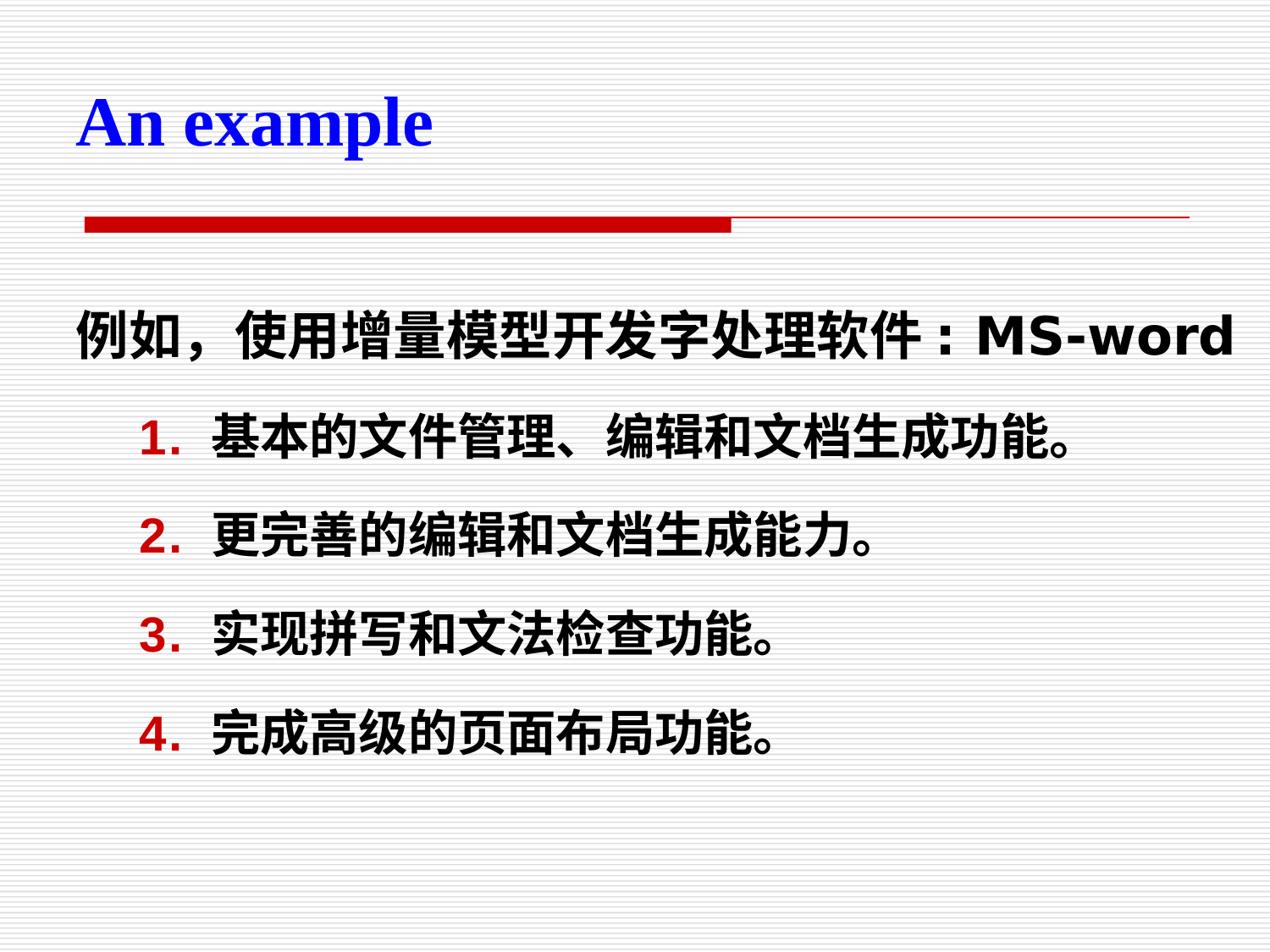

An example

例如，使用增量模型开发字处理软件: MS-word
基本的文件管理、编辑和文档生成功能。
更完善的编辑和文档生成能力。
实现拼写和文法检查功能。
完成高级的页面布局功能。